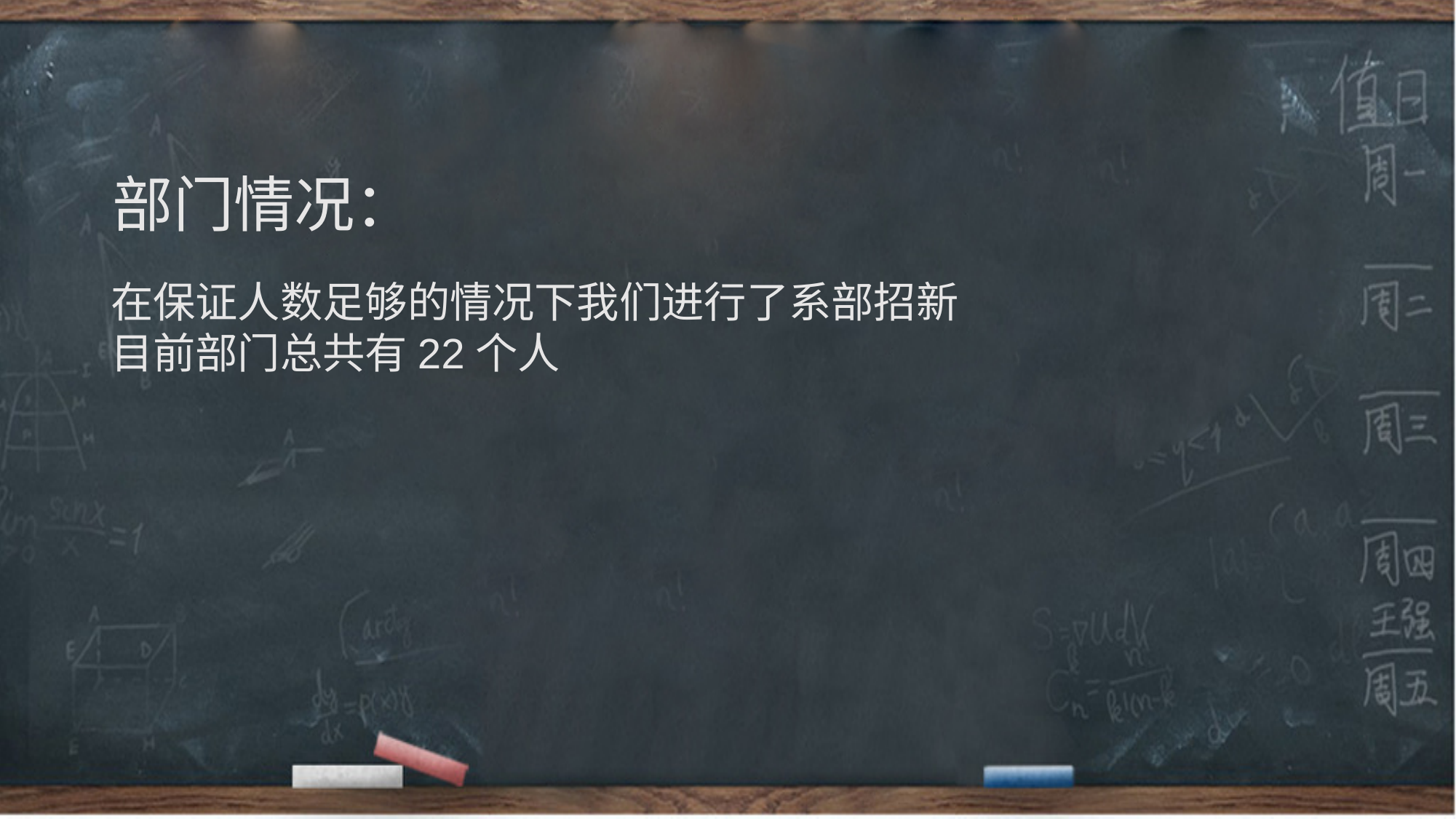

部门情况：
在保证人数足够的情况下我们进行了系部招新
目前部门总共有22个人